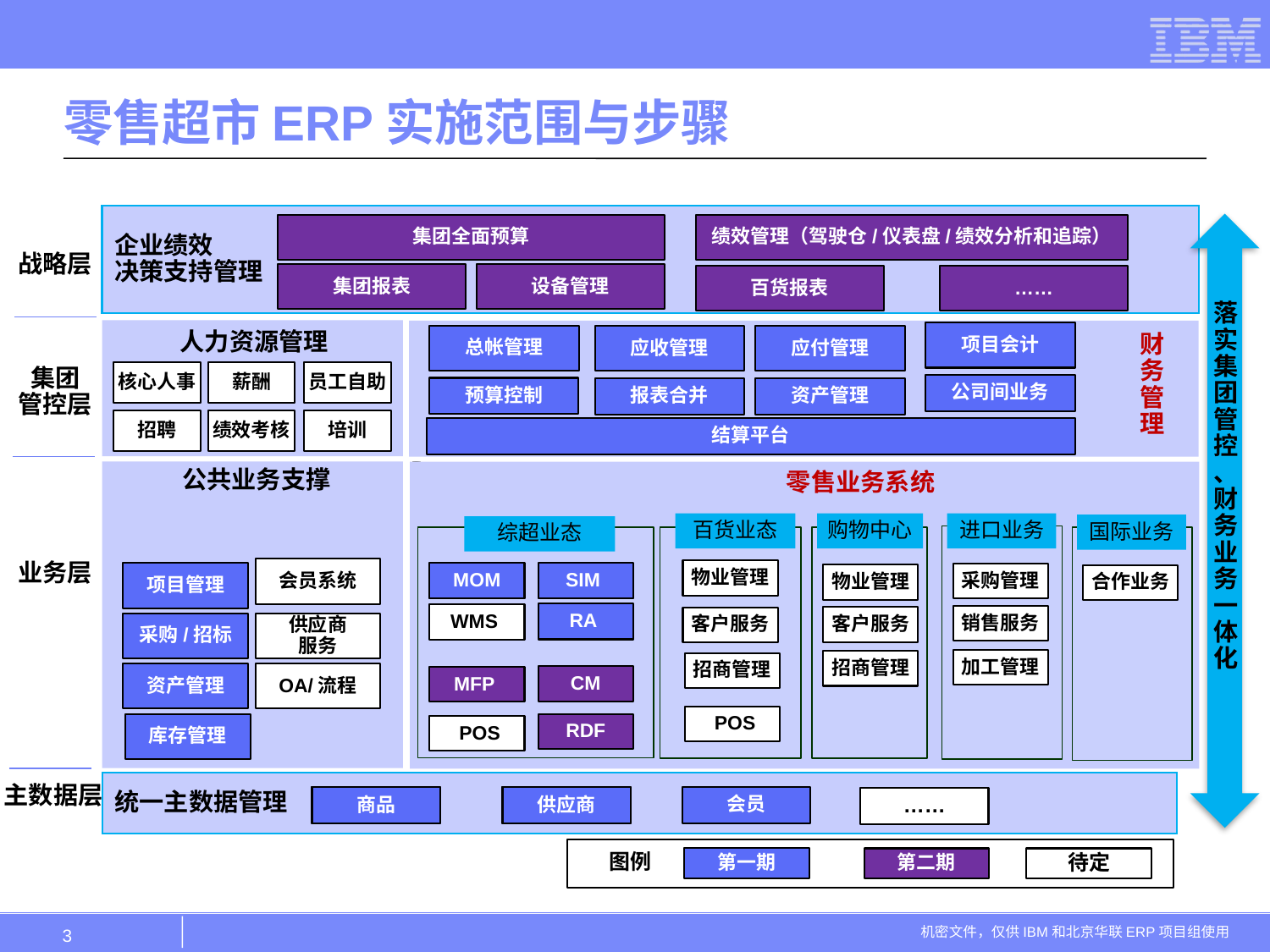

# 零售超市ERP实施范围与步骤
企业绩效
决策支持管理

集团全面预算
绩效管理（驾驶仓/仪表盘/绩效分析和追踪）
战略层
集团报表
设备管理
百货报表
……
落实集团管控、财务业务一体化

项目会计
人力资源管理
总帐管理
财务管理
应收管理
应付管理
集团
管控层
薪酬
员工自助
核心人事
公司间业务
预算控制
报表合并
资产管理
培训
招聘
绩效考核
结算平台

公共业务支撑

零售业务系统
百货业态
购物中心
进口业务
国际业务
综超业态

业务层
会员系统
物业管理
MOM
SIM
项目管理
MOM
SIM
采购管理
物业管理
合作业务
RA
WMS
RA
销售服务
客户服务
客户服务
采购/招标
供应商
服务
加工管理
招商管理
招商管理
资产管理
OA/流程
CM
MFP
 POS
RDF
库存管理
 POS
统一主数据管理
主数据层
商品
供应商
会员
商品
供应商
……

图例
第一期
第二期
待定
3